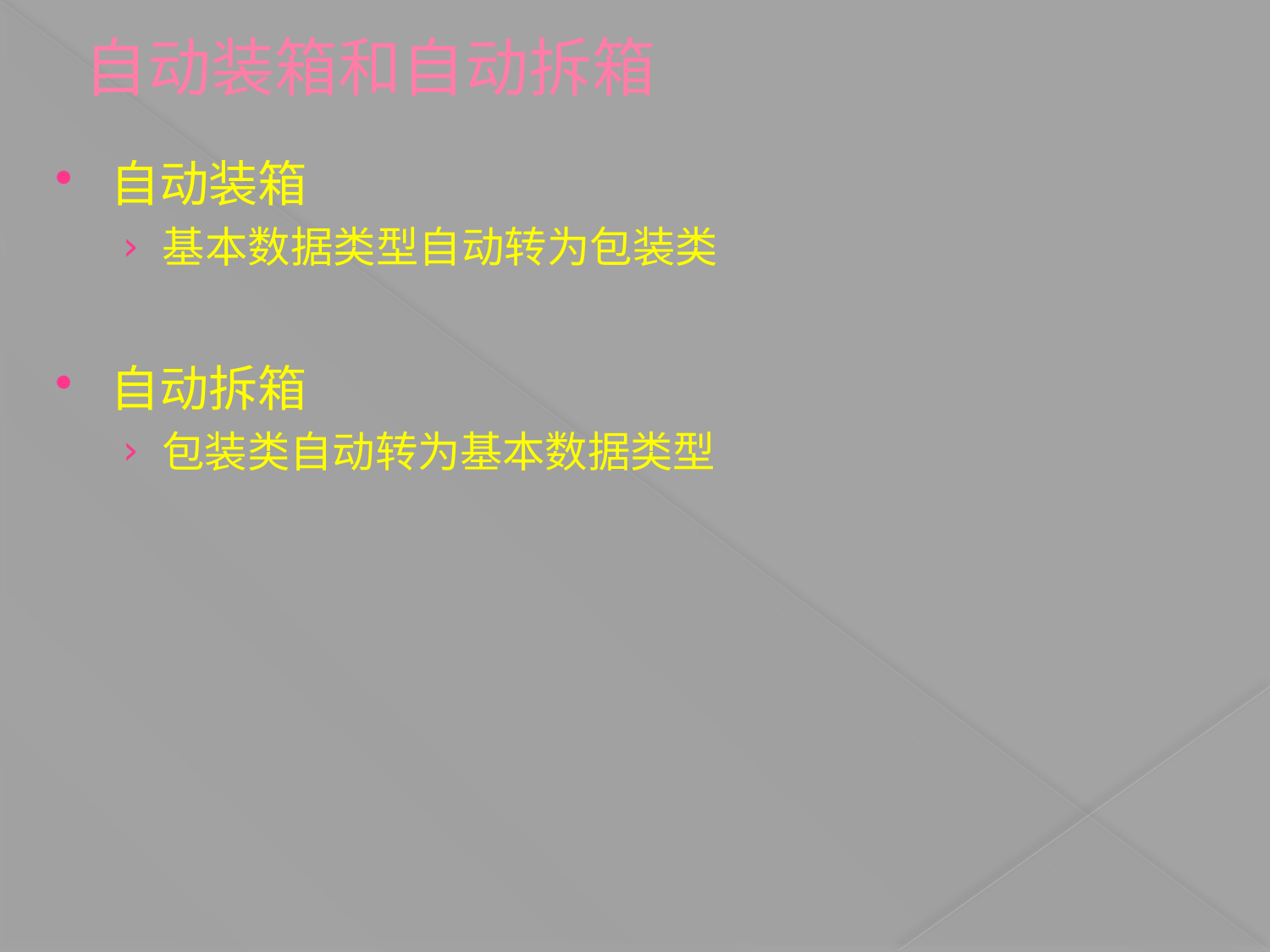

# 自动装箱和自动拆箱
自动装箱
基本数据类型自动转为包装类

自动拆箱
包装类自动转为基本数据类型